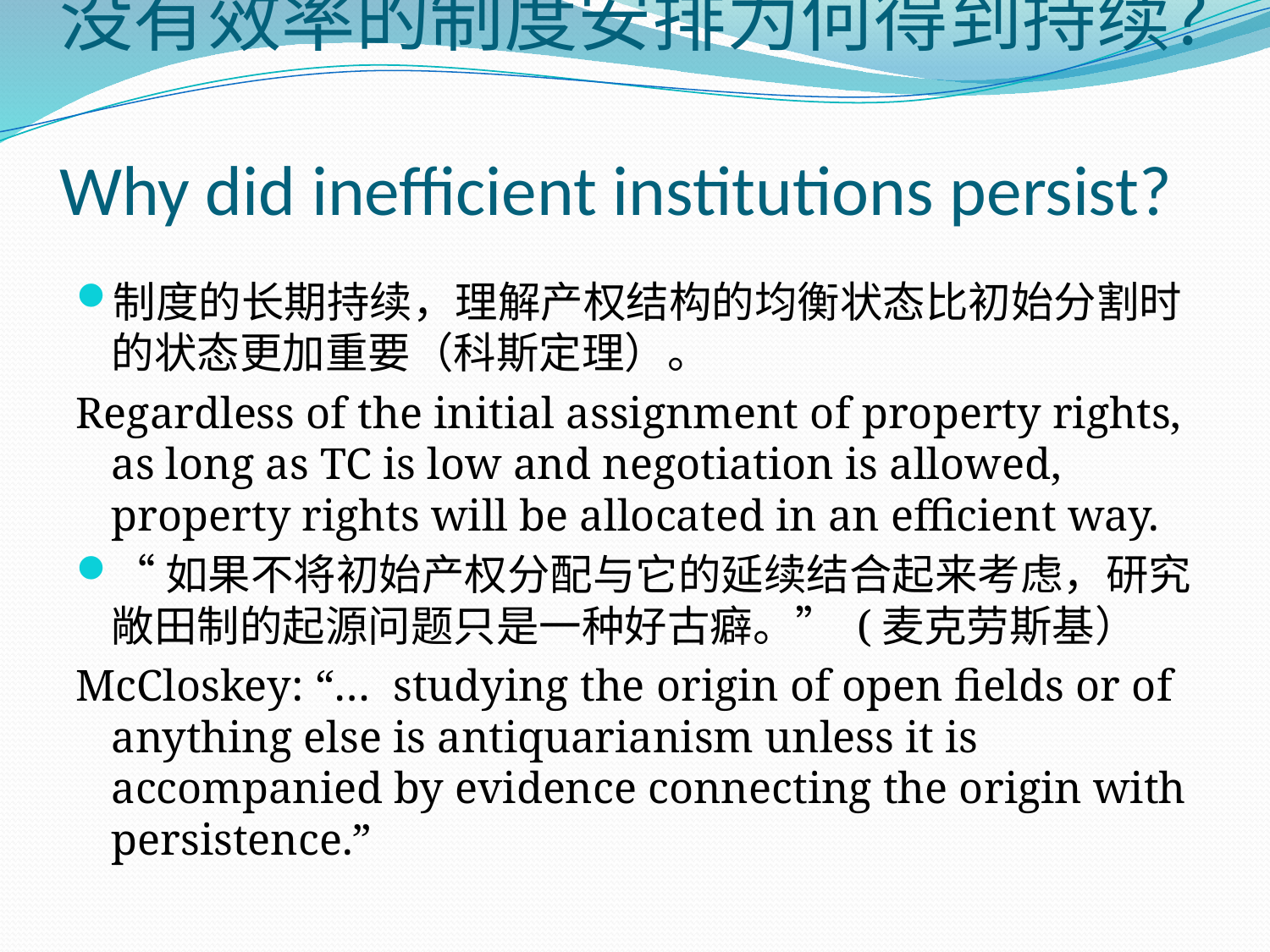

# 没有效率的制度安排为何得到持续？ Why did inefficient institutions persist?
制度的长期持续，理解产权结构的均衡状态比初始分割时的状态更加重要（科斯定理）。
Regardless of the initial assignment of property rights, as long as TC is low and negotiation is allowed, property rights will be allocated in an efficient way.
“如果不将初始产权分配与它的延续结合起来考虑，研究敞田制的起源问题只是一种好古癖。” (麦克劳斯基）
McCloskey: “…  studying the origin of open fields or of anything else is antiquarianism unless it is accompanied by evidence connecting the origin with persistence.”